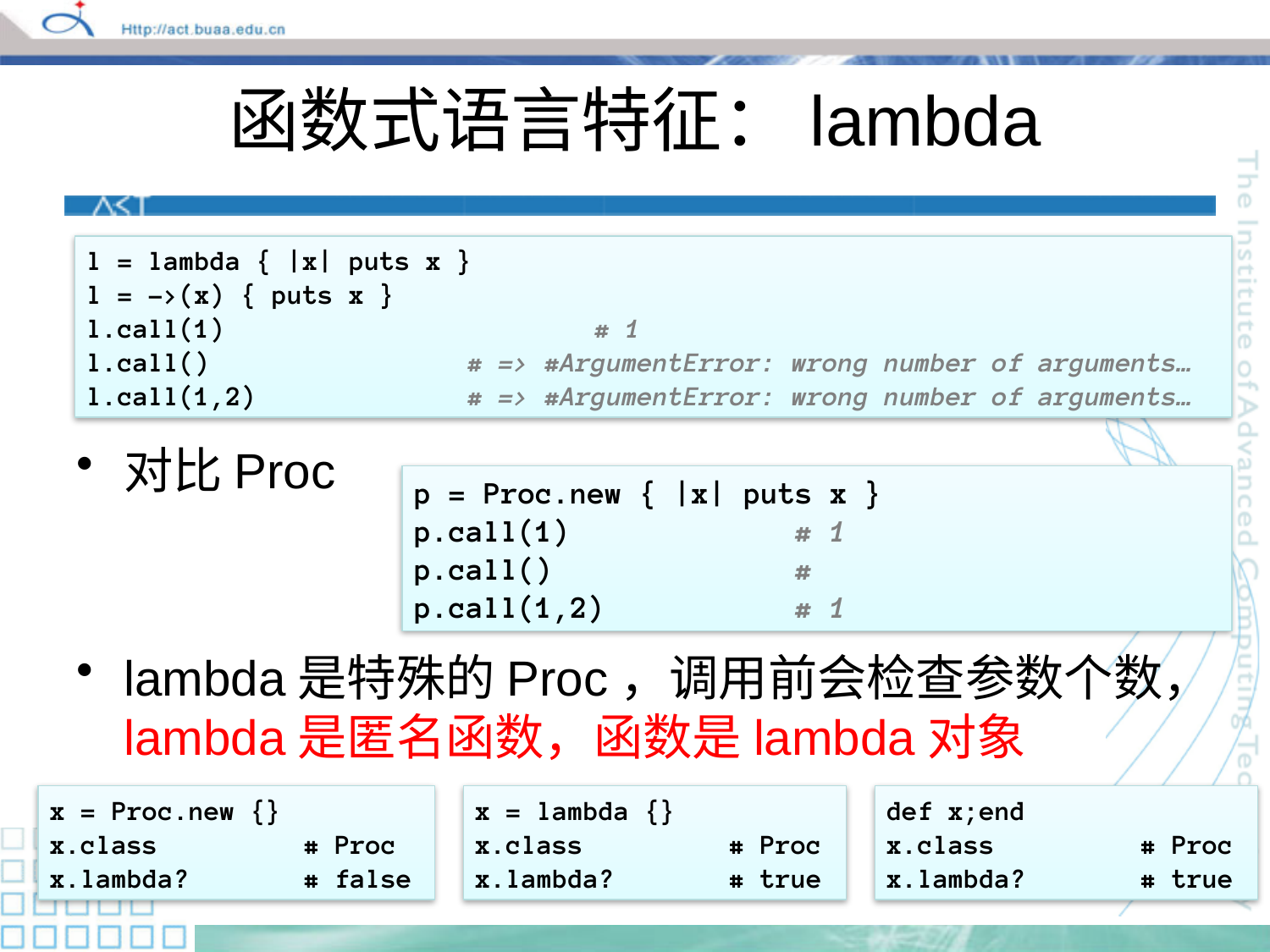

# 函数式语言特征：lambda

对比Proc

lambda是特殊的Proc，调用前会检查参数个数，lambda是匿名函数，函数是lambda对象

l = lambda { |x| puts x }
l = ->(x) { puts x }
l.call(1)			# 1
l.call()			# => #ArgumentError: wrong number of arguments…
l.call(1,2)		# => #ArgumentError: wrong number of arguments…
p = Proc.new { |x| puts x }
p.call(1)		# 1
p.call()		#
p.call(1,2)		# 1
x = Proc.new {}
x.class		# Proc
x.lambda?	# false
x = lambda {}
x.class		# Proc
x.lambda?	# true
def x;end
x.class		# Proc
x.lambda?	# true